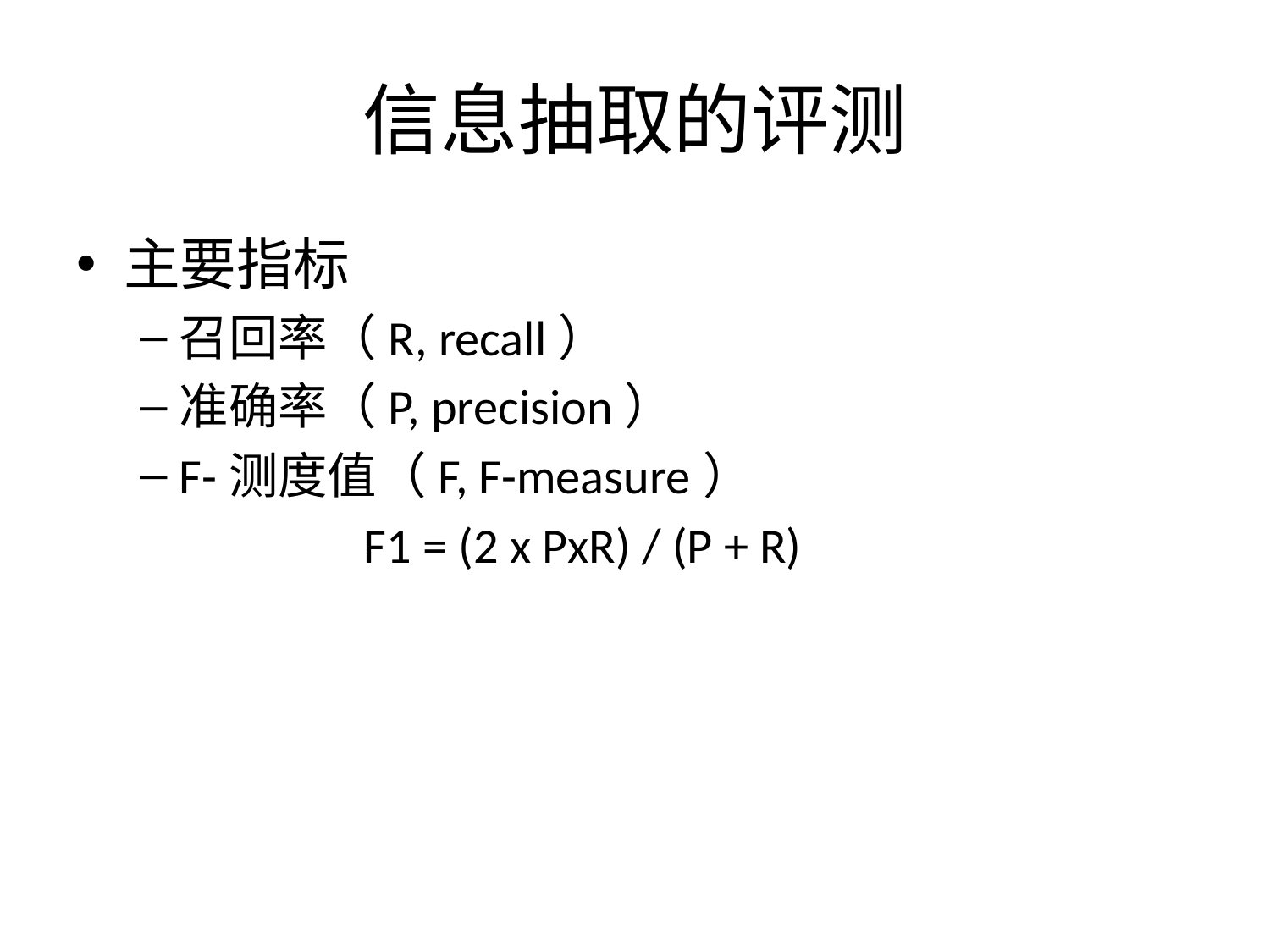

# 信息抽取的评测
主要指标
召回率（R, recall）
准确率（P, precision）
F-测度值（F, F-measure）
                    F1 = (2 x PxR) / (P + R)